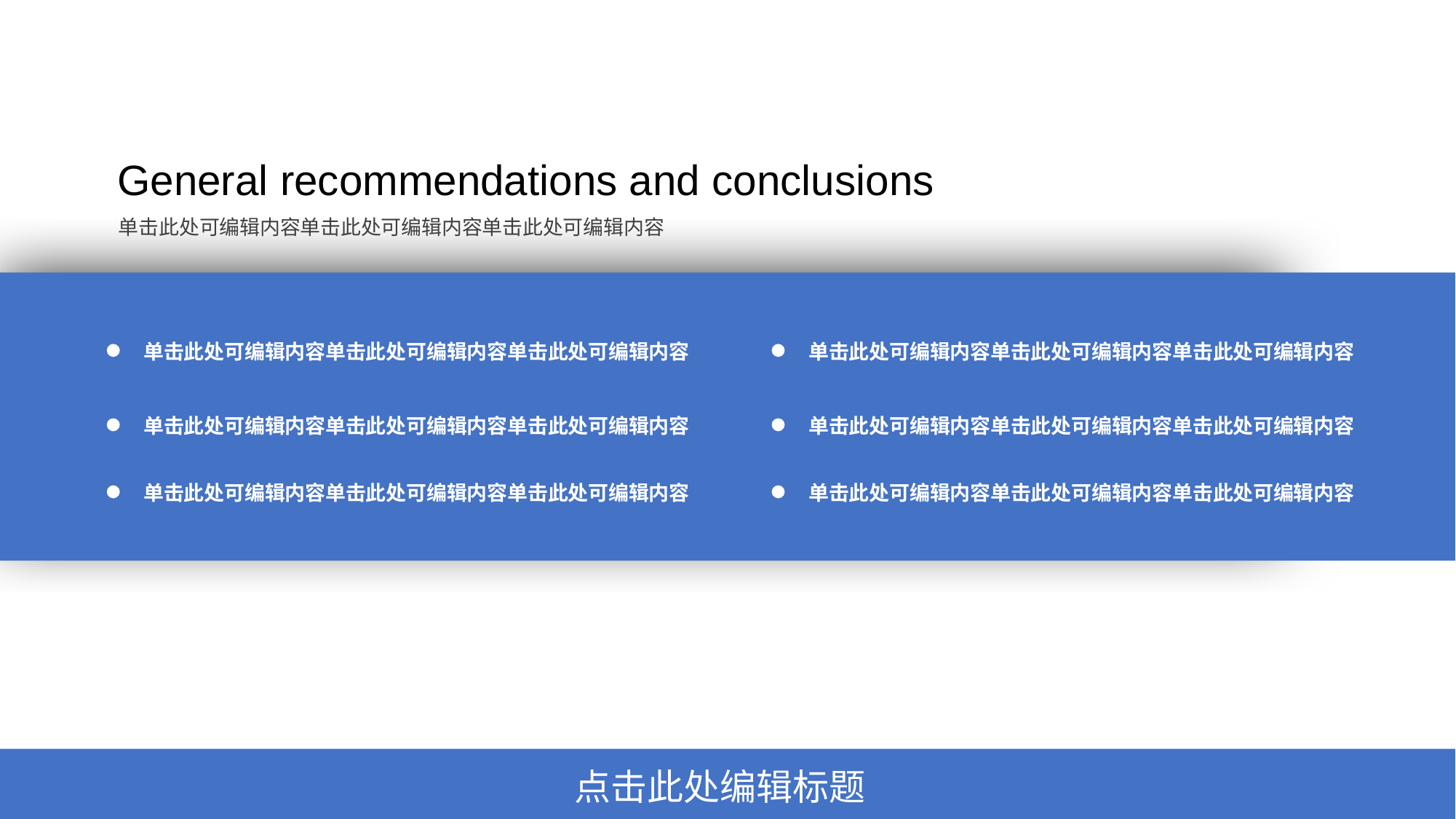

General recommendations and conclusions
单击此处可编辑内容单击此处可编辑内容单击此处可编辑内容

单击此处可编辑内容单击此处可编辑内容单击此处可编辑内容

单击此处可编辑内容单击此处可编辑内容单击此处可编辑内容

单击此处可编辑内容单击此处可编辑内容单击此处可编辑内容

单击此处可编辑内容单击此处可编辑内容单击此处可编辑内容

单击此处可编辑内容单击此处可编辑内容单击此处可编辑内容

单击此处可编辑内容单击此处可编辑内容单击此处可编辑内容

点击此处编辑标题